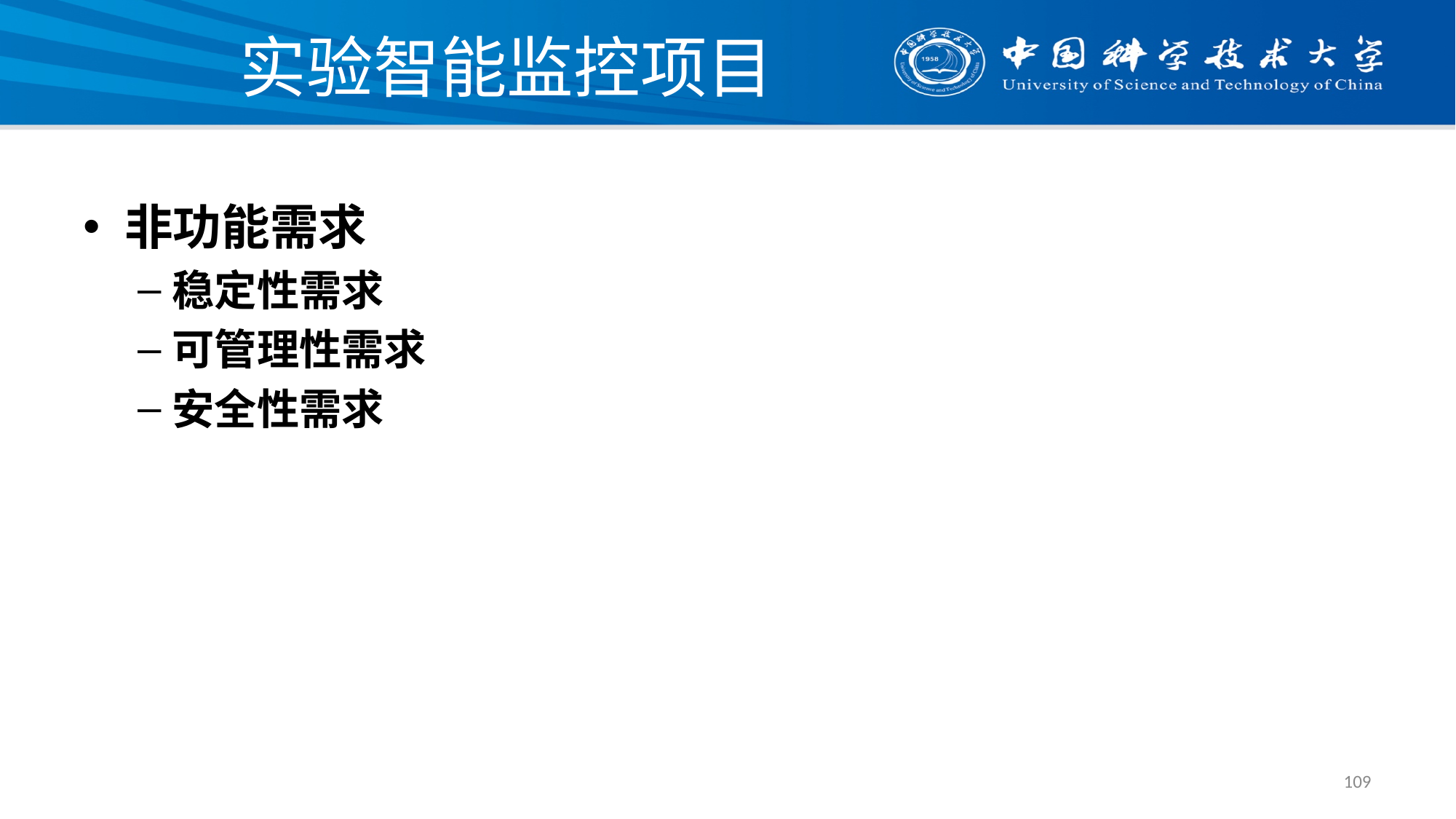

# 实验智能监控项目
非功能需求
稳定性需求
可管理性需求
安全性需求
109